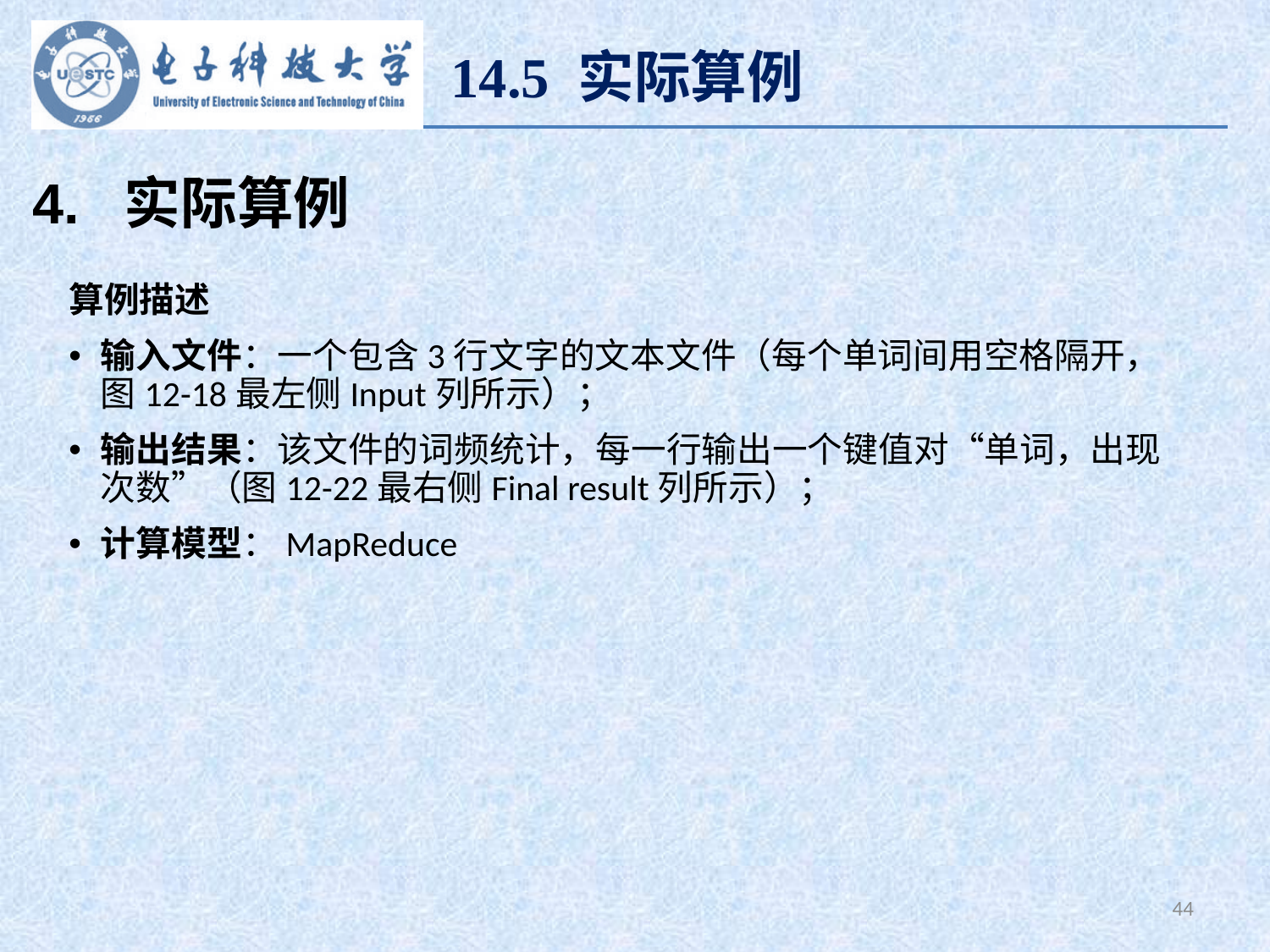

14.5 实际算例
4.  实际算例
算例描述
输入文件：一个包含3行文字的文本文件（每个单词间用空格隔开，图12-18最左侧Input列所示）；
输出结果：该文件的词频统计，每一行输出一个键值对“单词，出现次数”（图12-22最右侧Final result列所示）；
计算模型：MapReduce
44